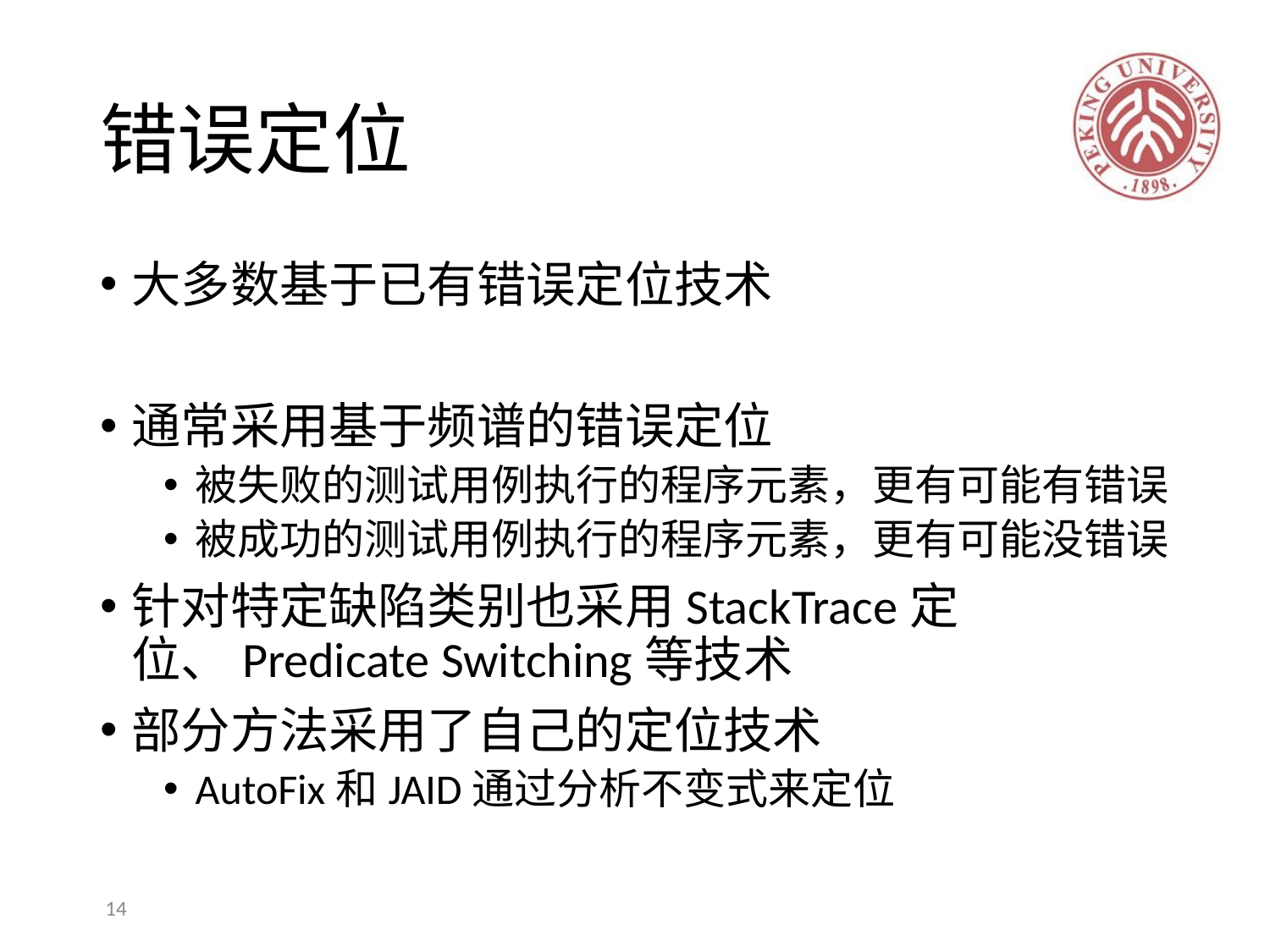

# 错误定位
大多数基于已有错误定位技术

通常采用基于频谱的错误定位
被失败的测试用例执行的程序元素，更有可能有错误
被成功的测试用例执行的程序元素，更有可能没错误
针对特定缺陷类别也采用StackTrace定位、Predicate Switching等技术
部分方法采用了自己的定位技术
AutoFix和JAID通过分析不变式来定位

14